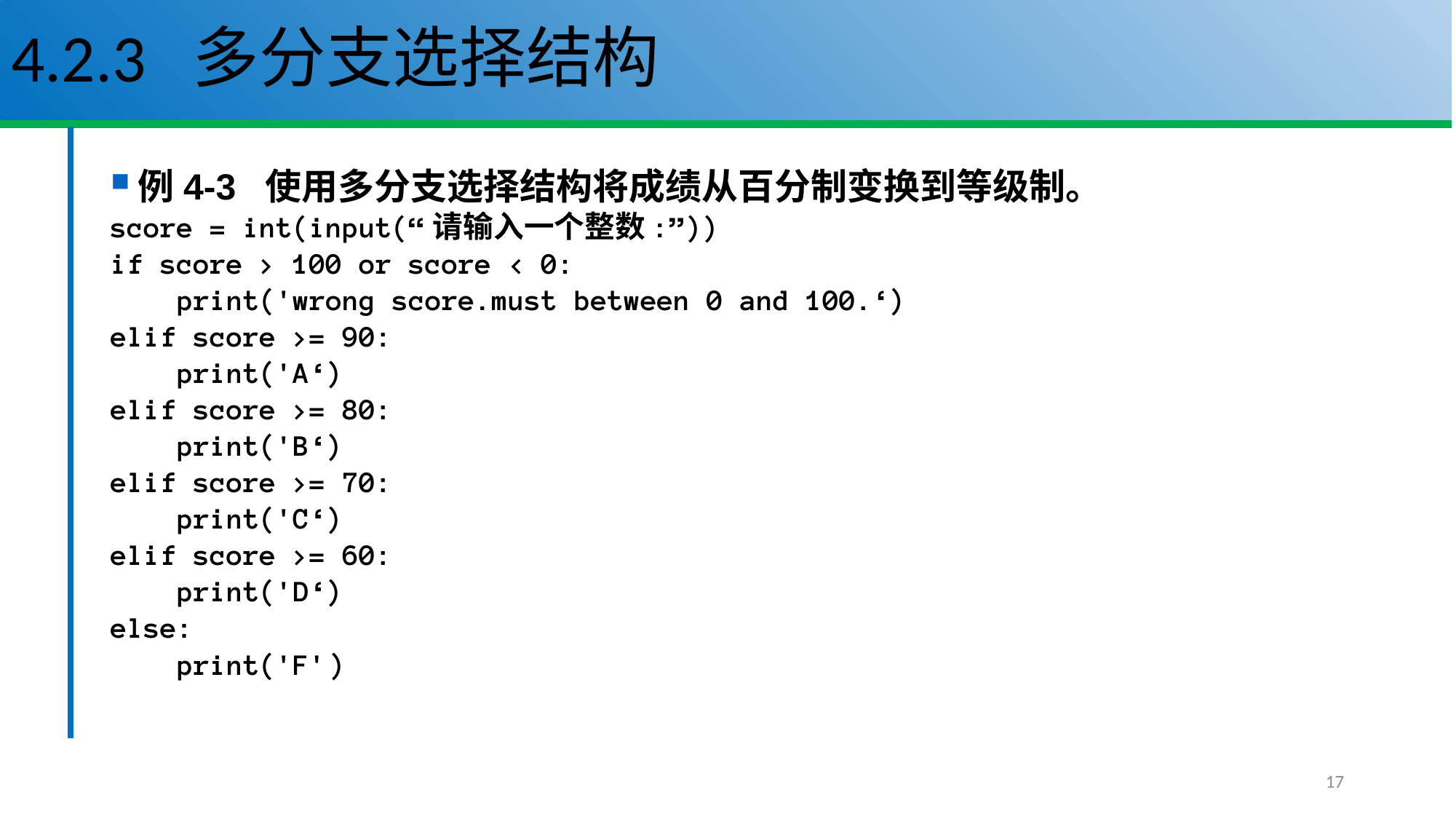

# 4.2.3  多分支选择结构
例4-3  使用多分支选择结构将成绩从百分制变换到等级制。
score = int(input(“请输入一个整数:”))
if score > 100 or score < 0:
    print('wrong score.must between 0 and 100.‘)
elif score >= 90:
    print('A‘)
elif score >= 80:
    print('B‘)
elif score >= 70:
    print('C‘)
elif score >= 60:
    print('D‘)
else:
    print('F'	)
17